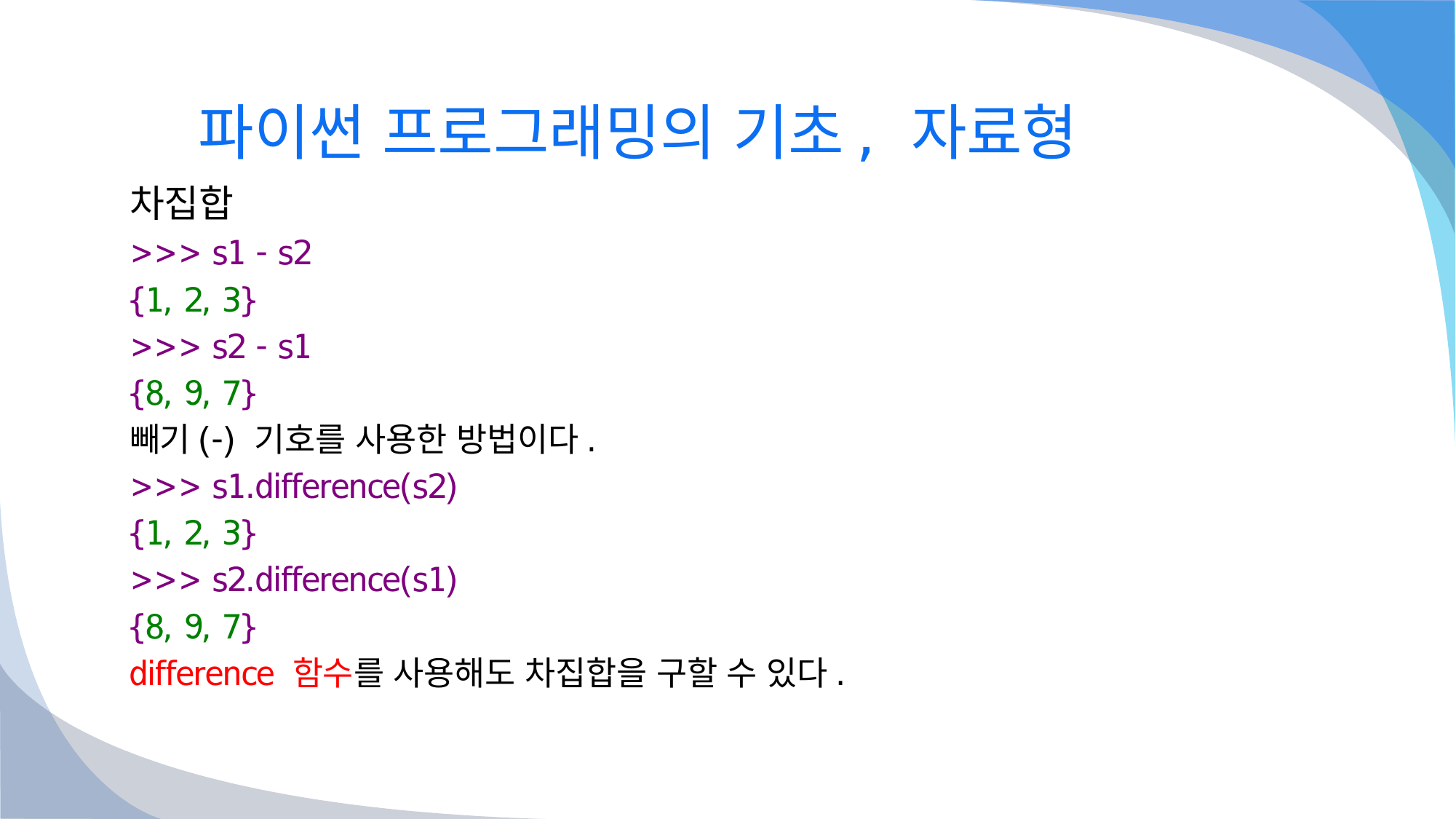

# 파이썬 프로그래밍의 기초, 자료형
차집합
>>> s1 - s2
{1, 2, 3}
>>> s2 - s1
{8, 9, 7}
빼기(-) 기호를 사용한 방법이다.
>>> s1.difference(s2)
{1, 2, 3}
>>> s2.difference(s1)
{8, 9, 7}
difference 함수를 사용해도 차집합을 구할 수 있다.